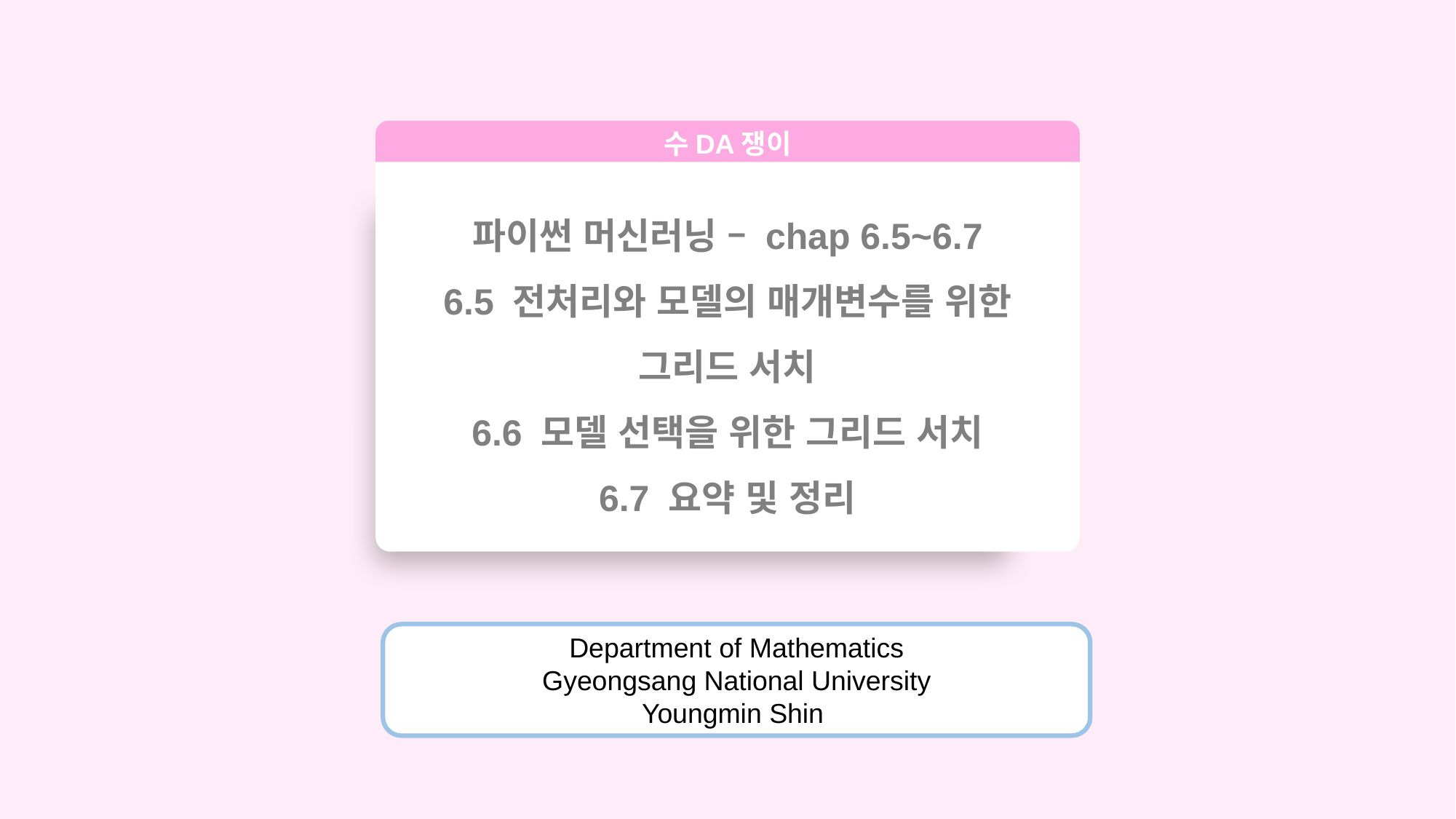

수DA쟁이
파이썬 머신러닝 – chap 6.5~6.7
6.5 전처리와 모델의 매개변수를 위한 그리드 서치
6.6 모델 선택을 위한 그리드 서치
6.7 요약 및 정리
Department of Mathematics
Gyeongsang National University
Youngmin Shin